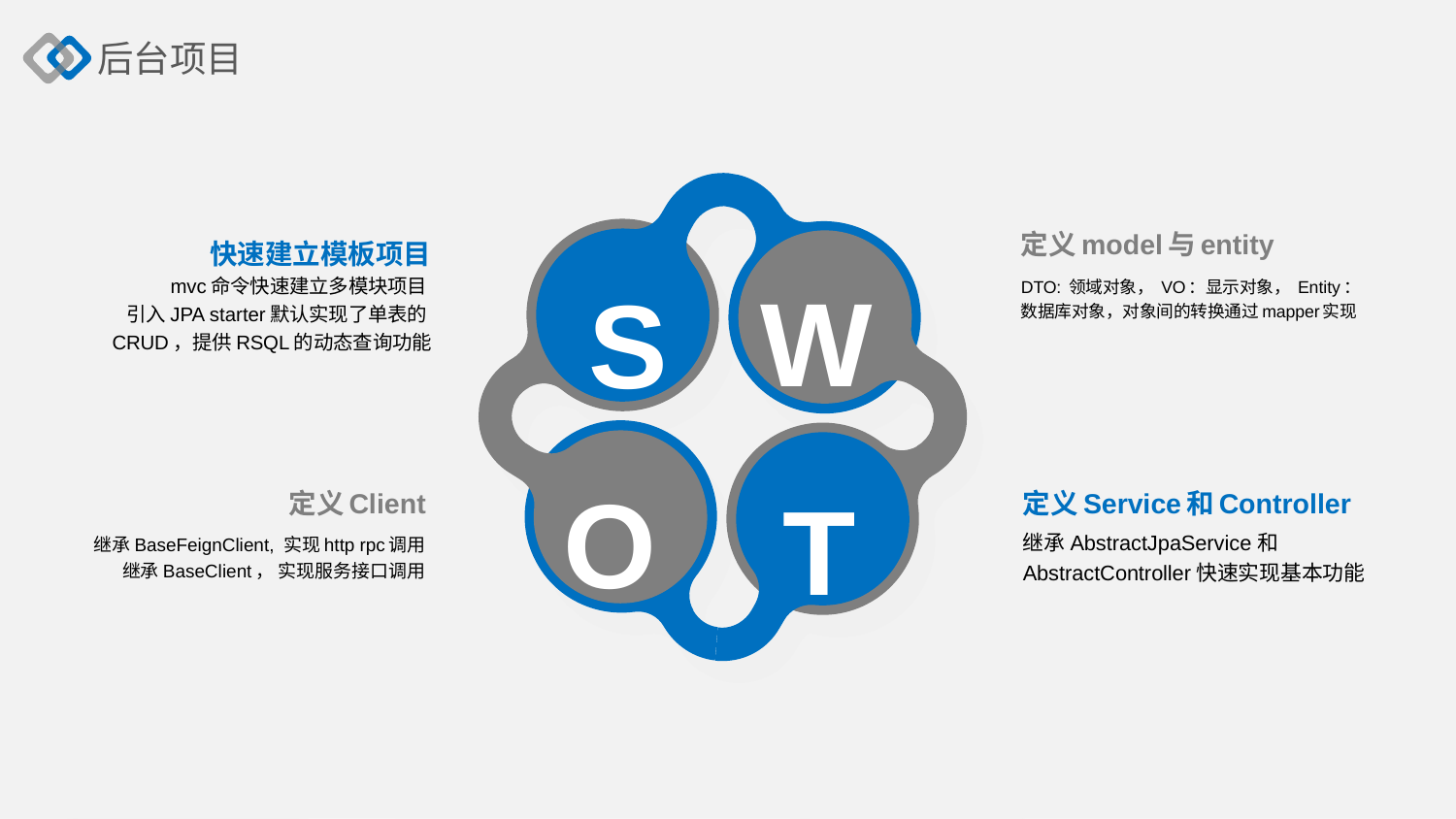

后台项目

S

O

W

T

T
定义model与entity
DTO: 领域对象， VO：显示对象， Entity： 数据库对象，对象间的转换通过mapper实现
定义Service和Controller
继承AbstractJpaService和AbstractController快速实现基本功能
快速建立模板项目
mvc命令快速建立多模块项目
引入JPA starter默认实现了单表的CRUD，提供RSQL的动态查询功能

定义Client
继承BaseFeignClient, 实现http rpc调用
继承BaseClient， 实现服务接口调用